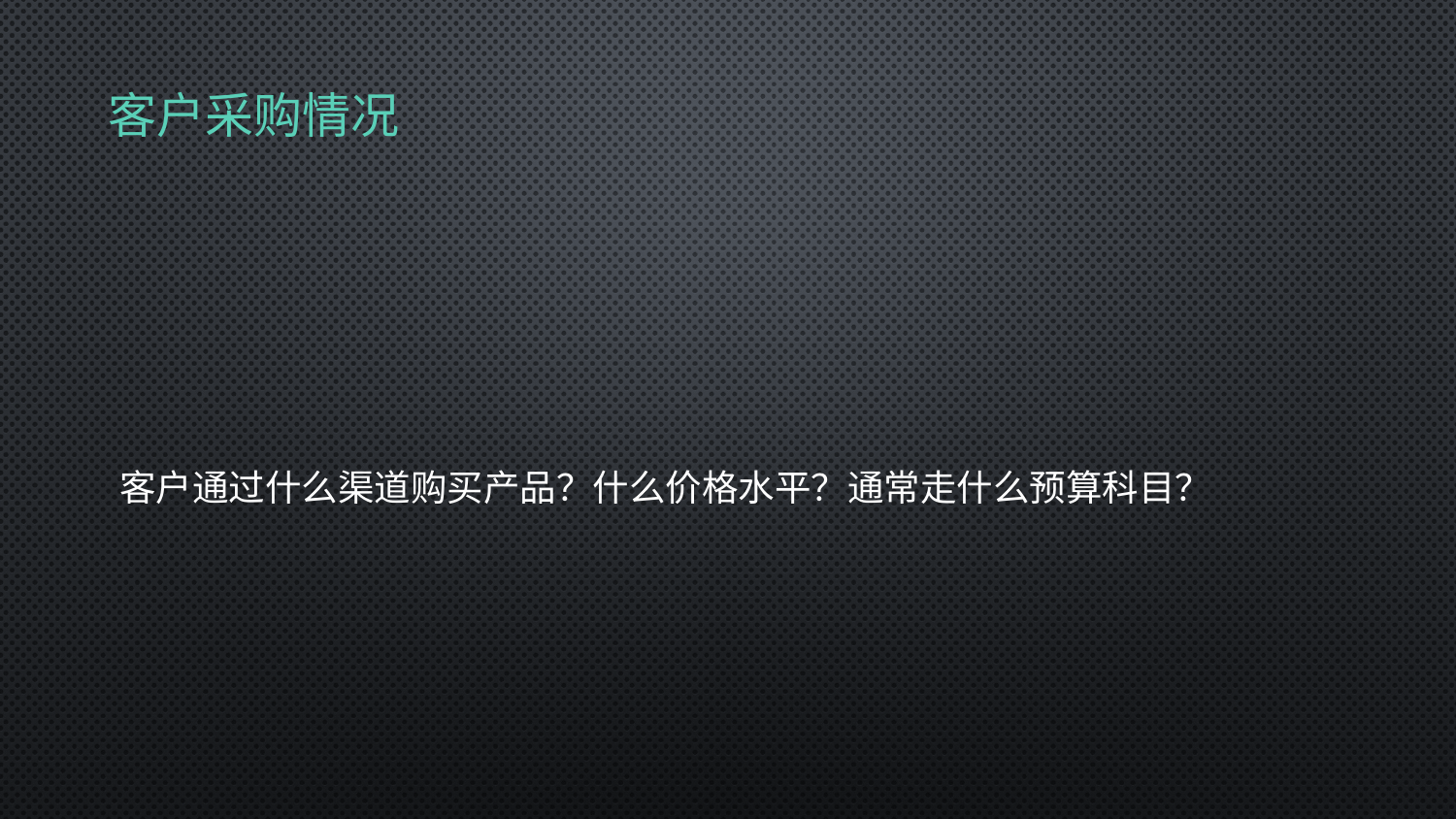

# 客户采购情况
客户通过什么渠道购买产品？什么价格水平？通常走什么预算科目？